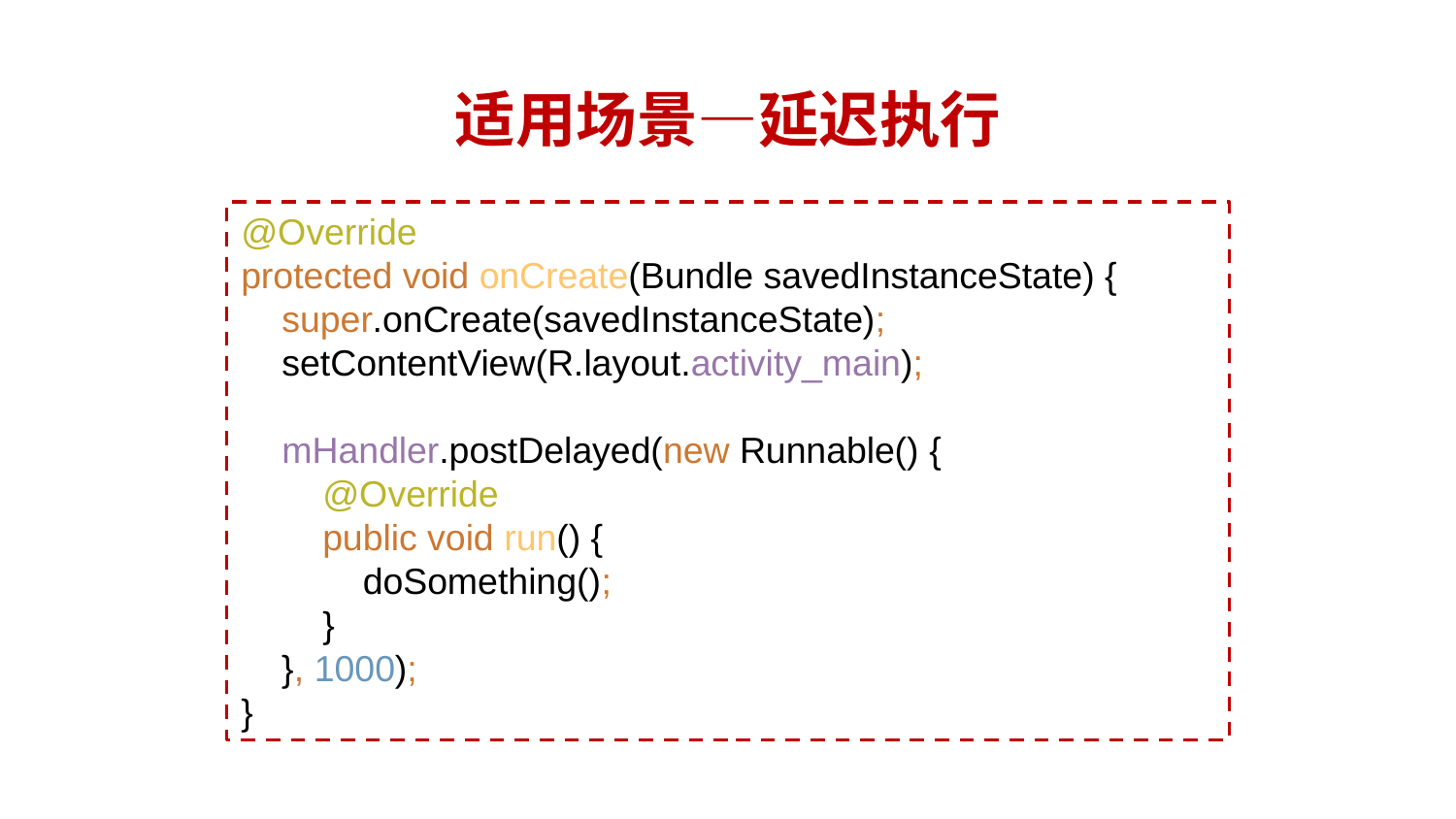

# 适用场景—延迟执行
@Override
protected void onCreate(Bundle savedInstanceState) {
    super.onCreate(savedInstanceState);
    setContentView(R.layout.activity_main);
    mHandler.postDelayed(new Runnable() {
        @Override
        public void run() {
            doSomething();
        }
    }, 1000);
}